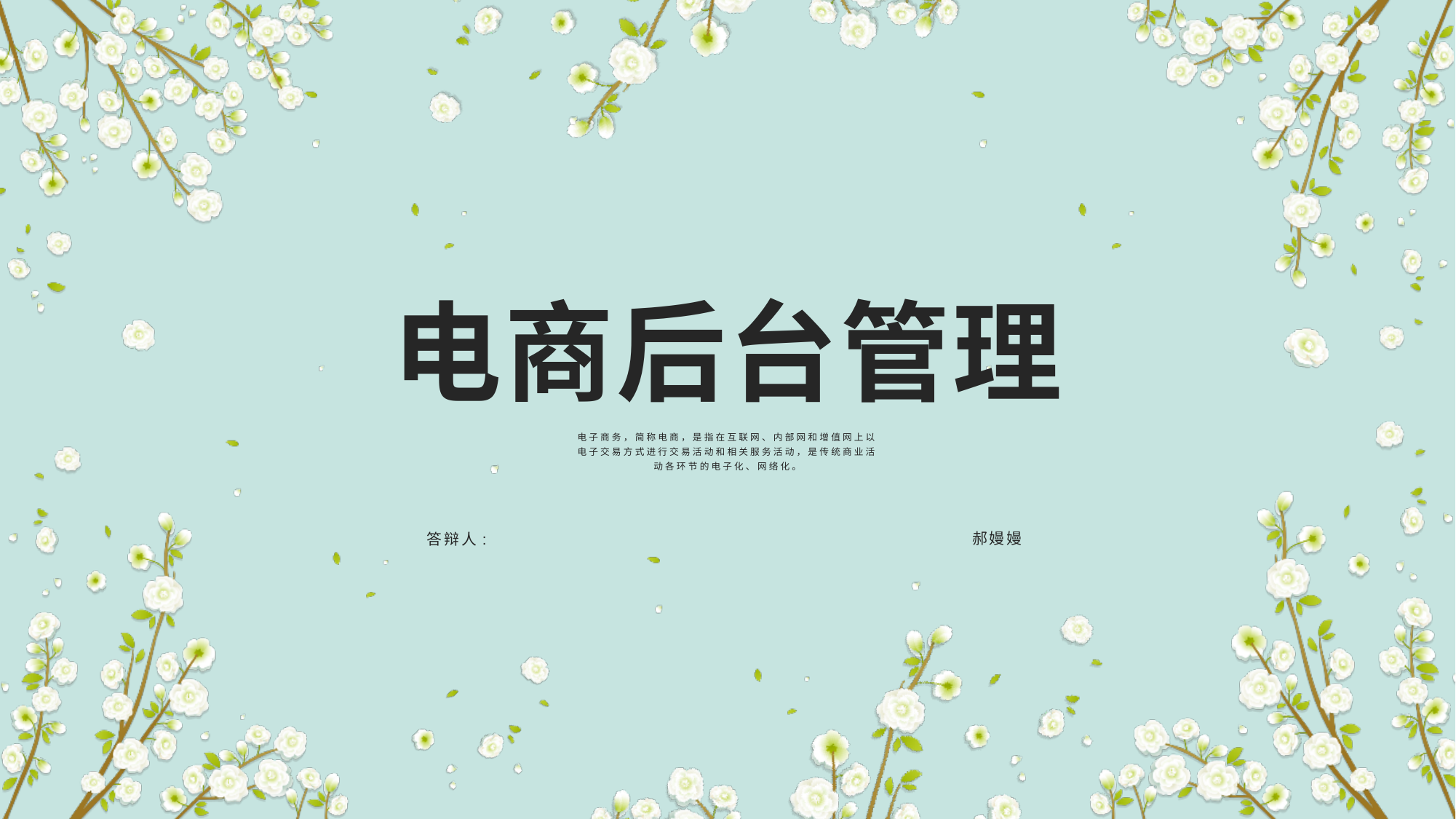

# 电商后台管理
电子商务，简称电商，是指在互联网、内部网和增值网上以电子交易方式进行交易活动和相关服务活动，是传统商业活动各环节的电子化、网络化。
答辩人:
郝嫚嫚